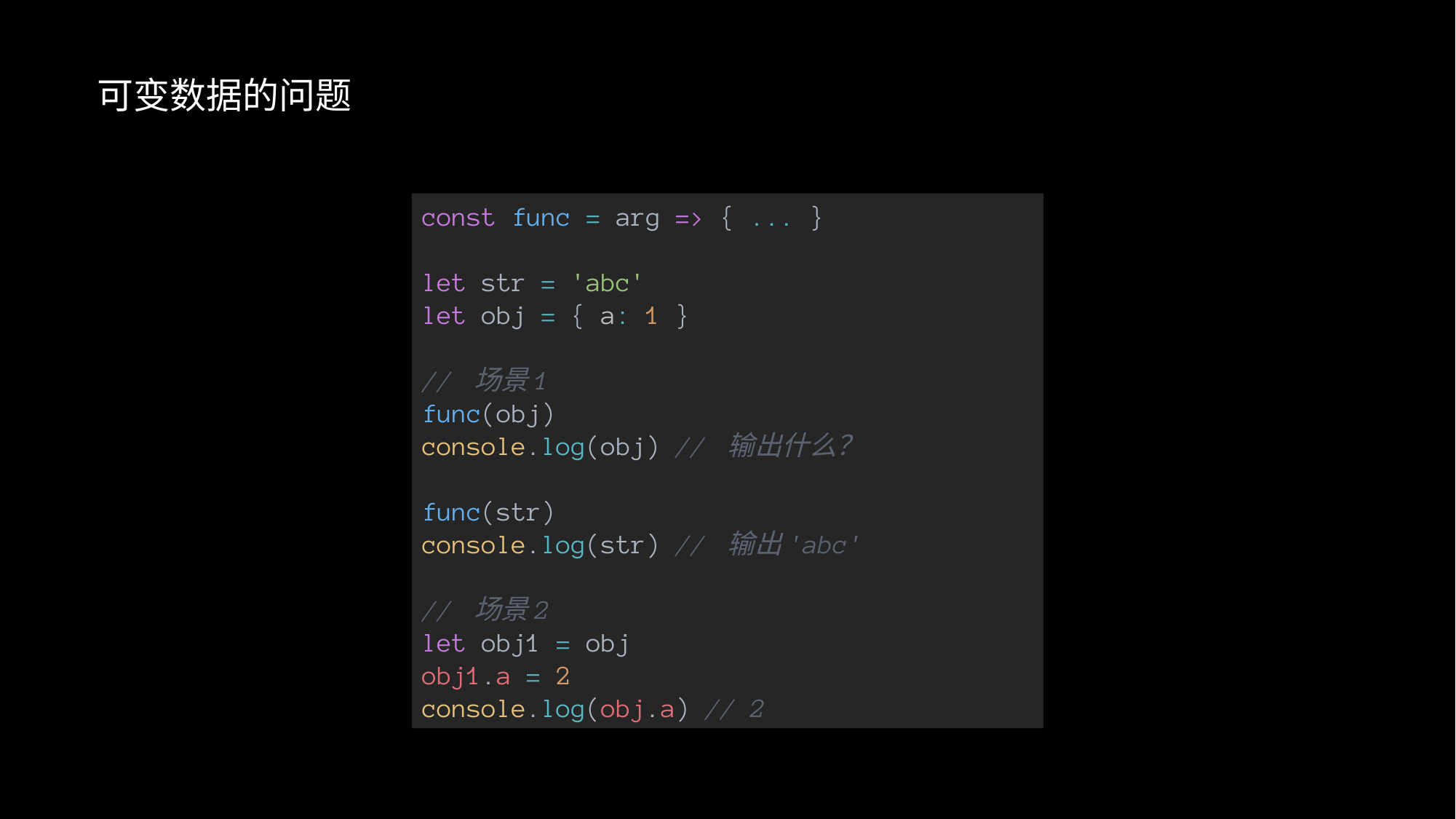

可变数据的问题
const func = arg => { ... }
let str = 'abc'
let obj = { a: 1 }

// 场景1
func(obj)
console.log(obj) // 输出什么？
func(str)
console.log(str) // 输出'abc'
// 场景2
let obj1 = obj
obj1.a = 2
console.log(obj.a) // 2